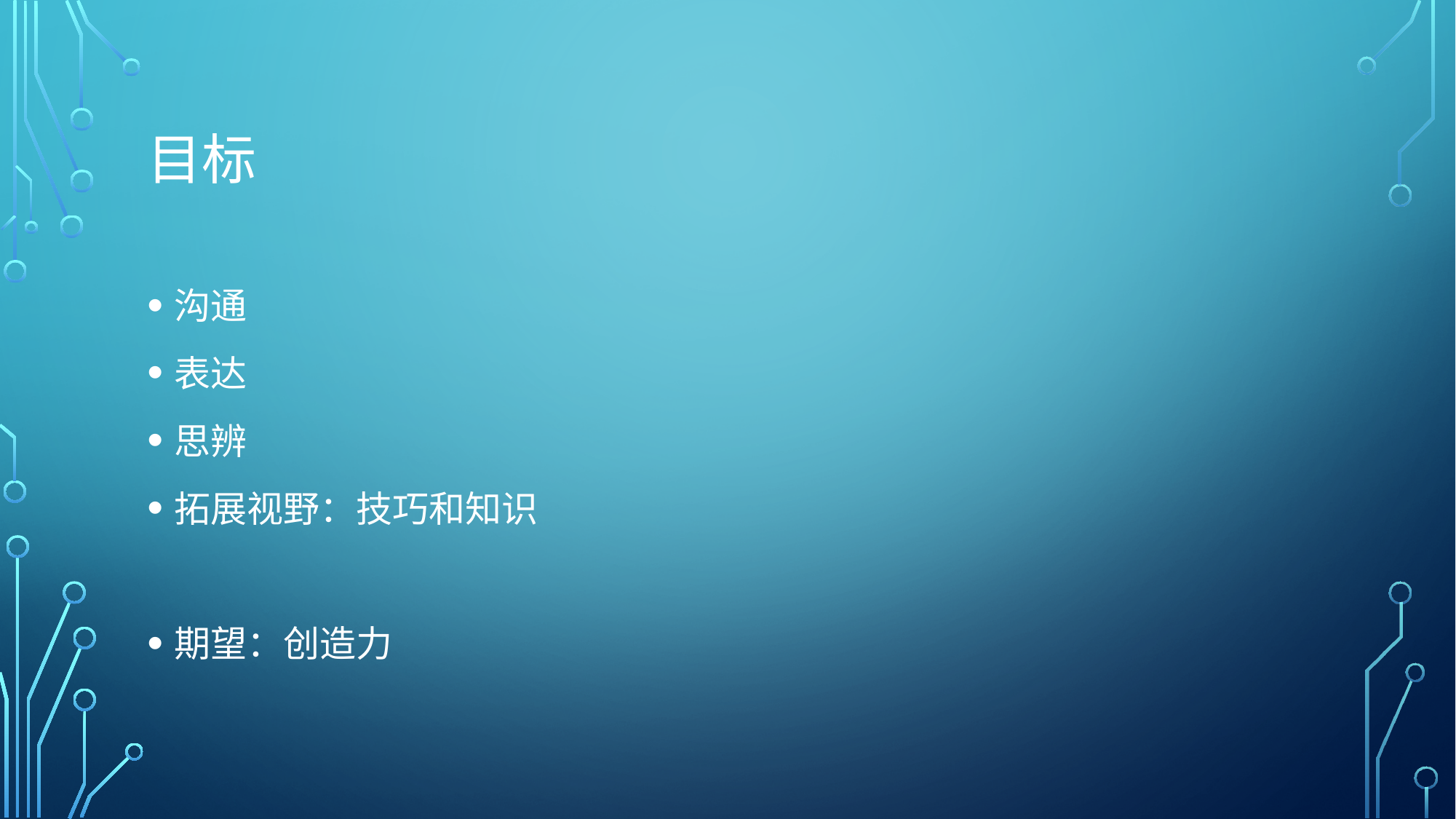

# 目标
沟通
表达
思辨
拓展视野：技巧和知识

期望：创造力